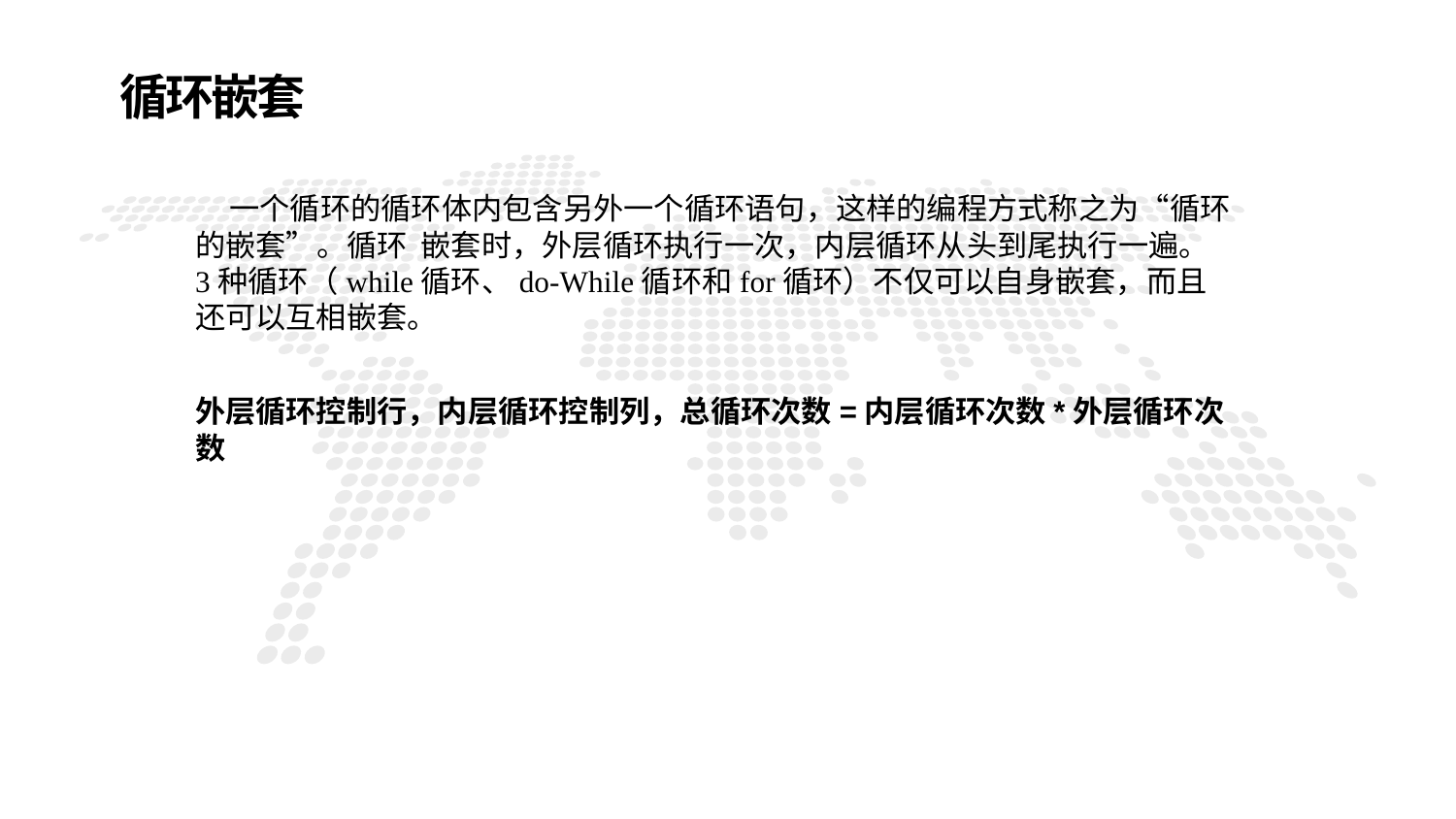

循环嵌套
    一个循环的循环体内包含另外一个循环语句，这样的编程方式称之为“循环的嵌套”。循环  嵌套时，外层循环执行一次，内层循环从头到尾执行一遍。3种循环（while循环、do-While循环和for循环）不仅可以自身嵌套，而且还可以互相嵌套。

外层循环控制行，内层循环控制列，总循环次数=内层循环次数*外层循环次数